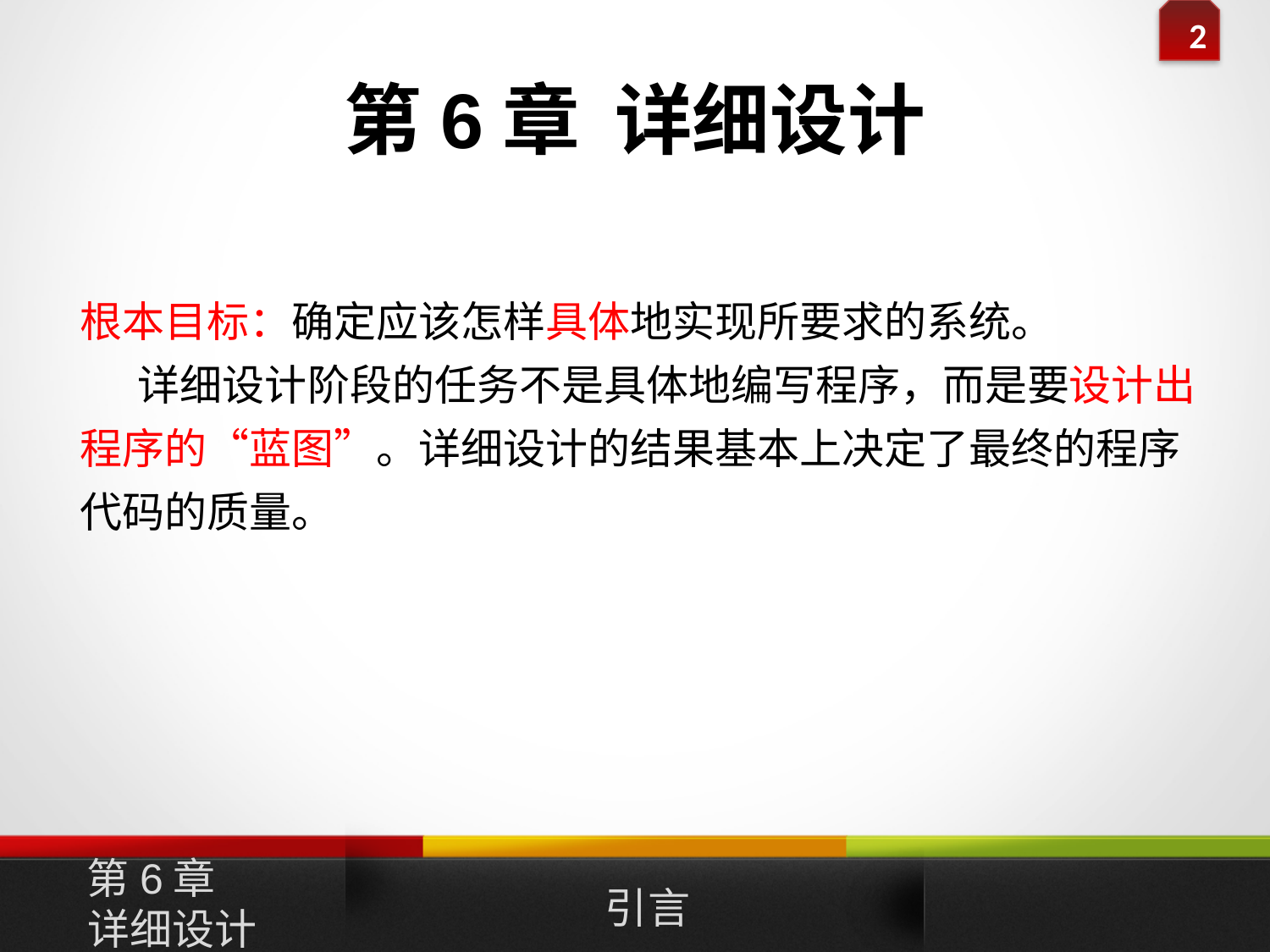

# 第6章  详细设计
根本目标：确定应该怎样具体地实现所要求的系统。
     详细设计阶段的任务不是具体地编写程序，而是要设计出程序的“蓝图”。详细设计的结果基本上决定了最终的程序代码的质量。
第6章
详细设计
引言